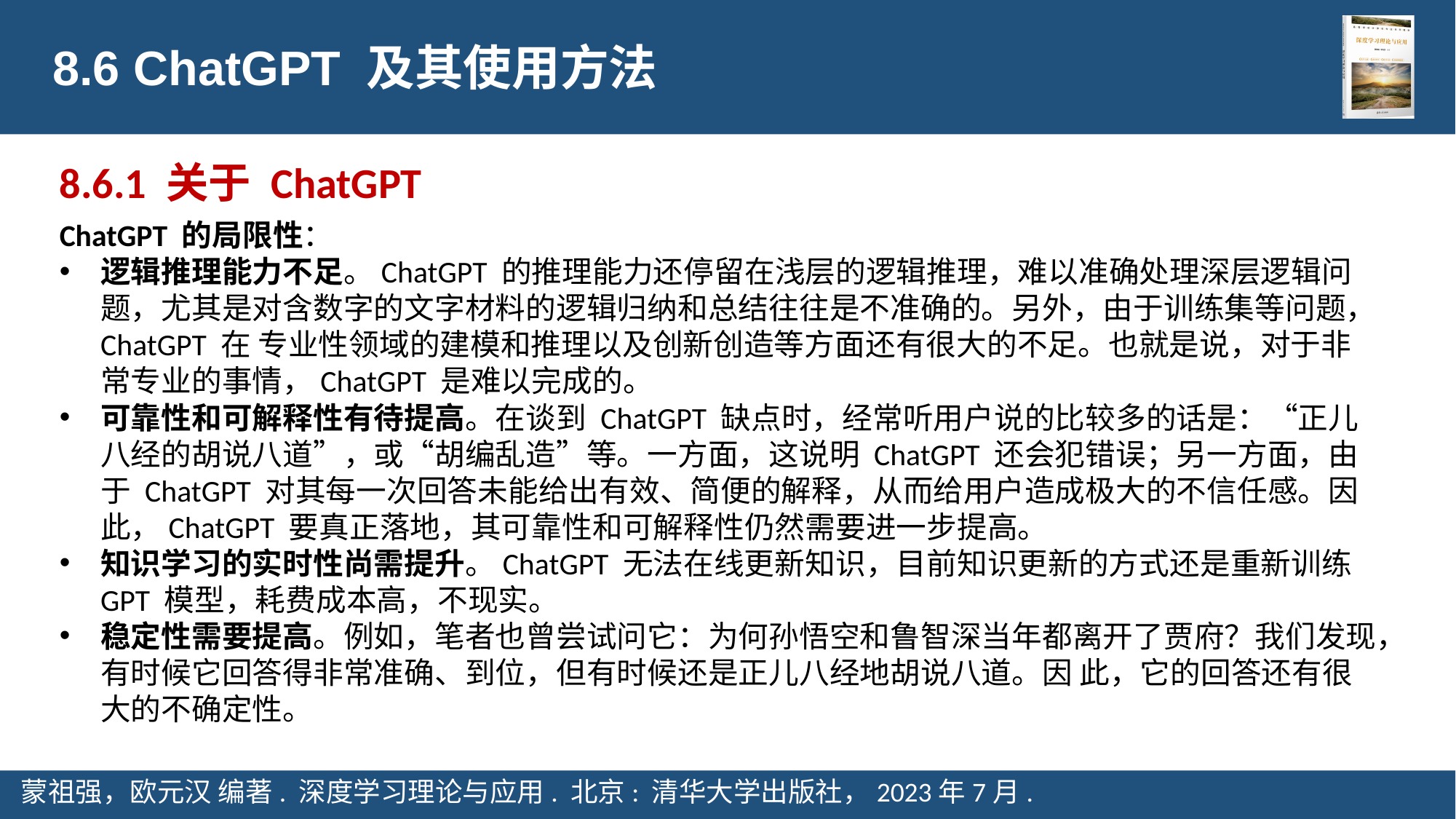

8.6 ChatGPT 及其使用方法
8.6.1 关于 ChatGPT
ChatGPT 的局限性：
逻辑推理能力不足。ChatGPT 的推理能力还停留在浅层的逻辑推理，难以准确处理深层逻辑问题，尤其是对含数字的文字材料的逻辑归纳和总结往往是不准确的。另外，由于训练集等问题，ChatGPT 在 专业性领域的建模和推理以及创新创造等方面还有很大的不足。也就是说，对于非常专业的事情，ChatGPT 是难以完成的。
可靠性和可解释性有待提高。在谈到 ChatGPT 缺点时，经常听用户说的比较多的话是：“正儿八经的胡说八道”，或“胡编乱造”等。一方面，这说明 ChatGPT 还会犯错误；另一方面，由于 ChatGPT 对其每一次回答未能给出有效、简便的解释，从而给用户造成极大的不信任感。因此，ChatGPT 要真正落地，其可靠性和可解释性仍然需要进一步提高。
知识学习的实时性尚需提升。ChatGPT 无法在线更新知识，目前知识更新的方式还是重新训练 GPT 模型，耗费成本高，不现实。
稳定性需要提高。例如，笔者也曾尝试问它：为何孙悟空和鲁智深当年都离开了贾府？我们发现，有时候它回答得非常准确、到位，但有时候还是正儿八经地胡说八道。因 此，它的回答还有很大的不确定性。